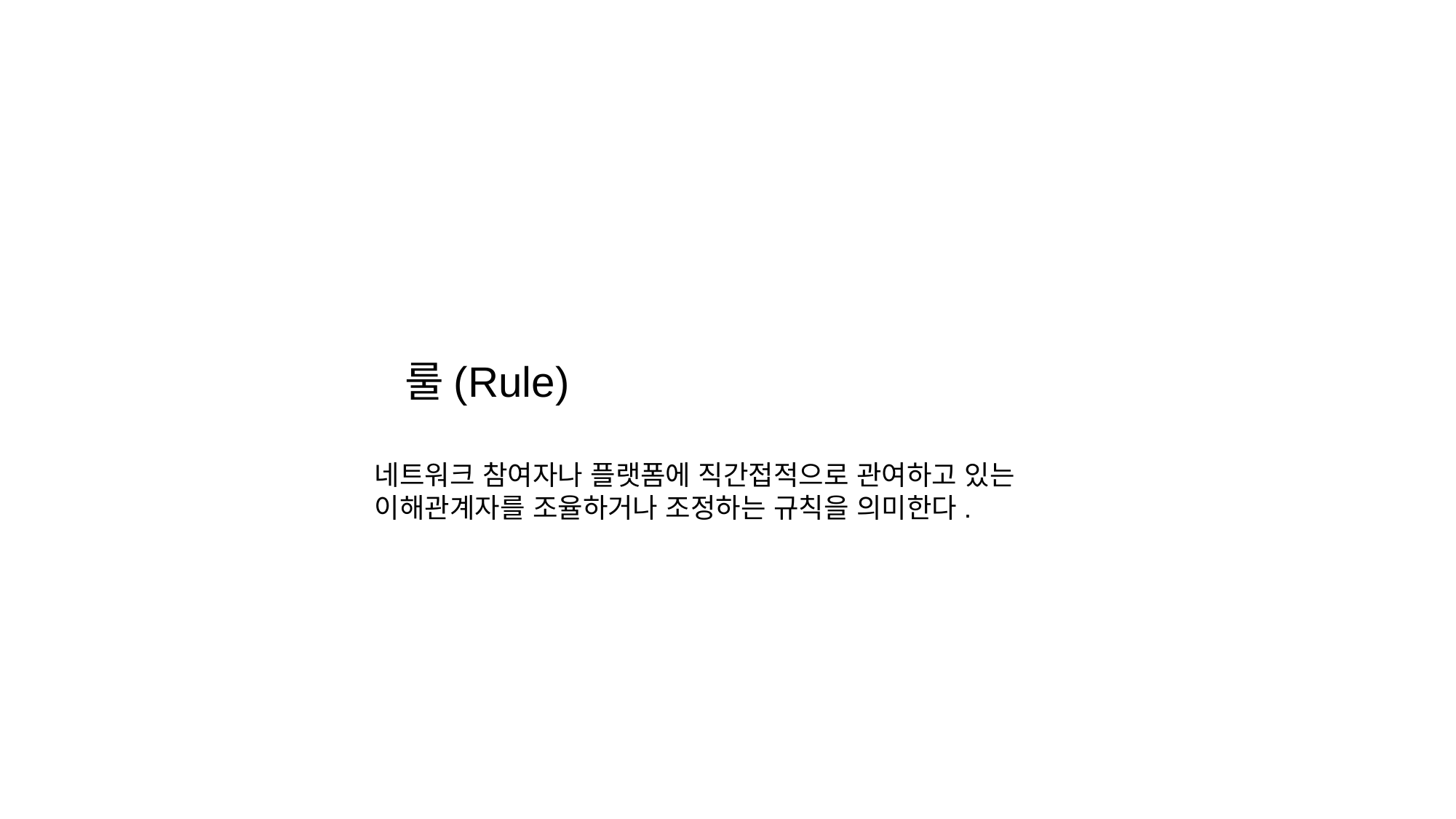

룰(Rule)
네트워크 참여자나 플랫폼에 직간접적으로 관여하고 있는 이해관계자를 조율하거나 조정하는 규칙을 의미한다.